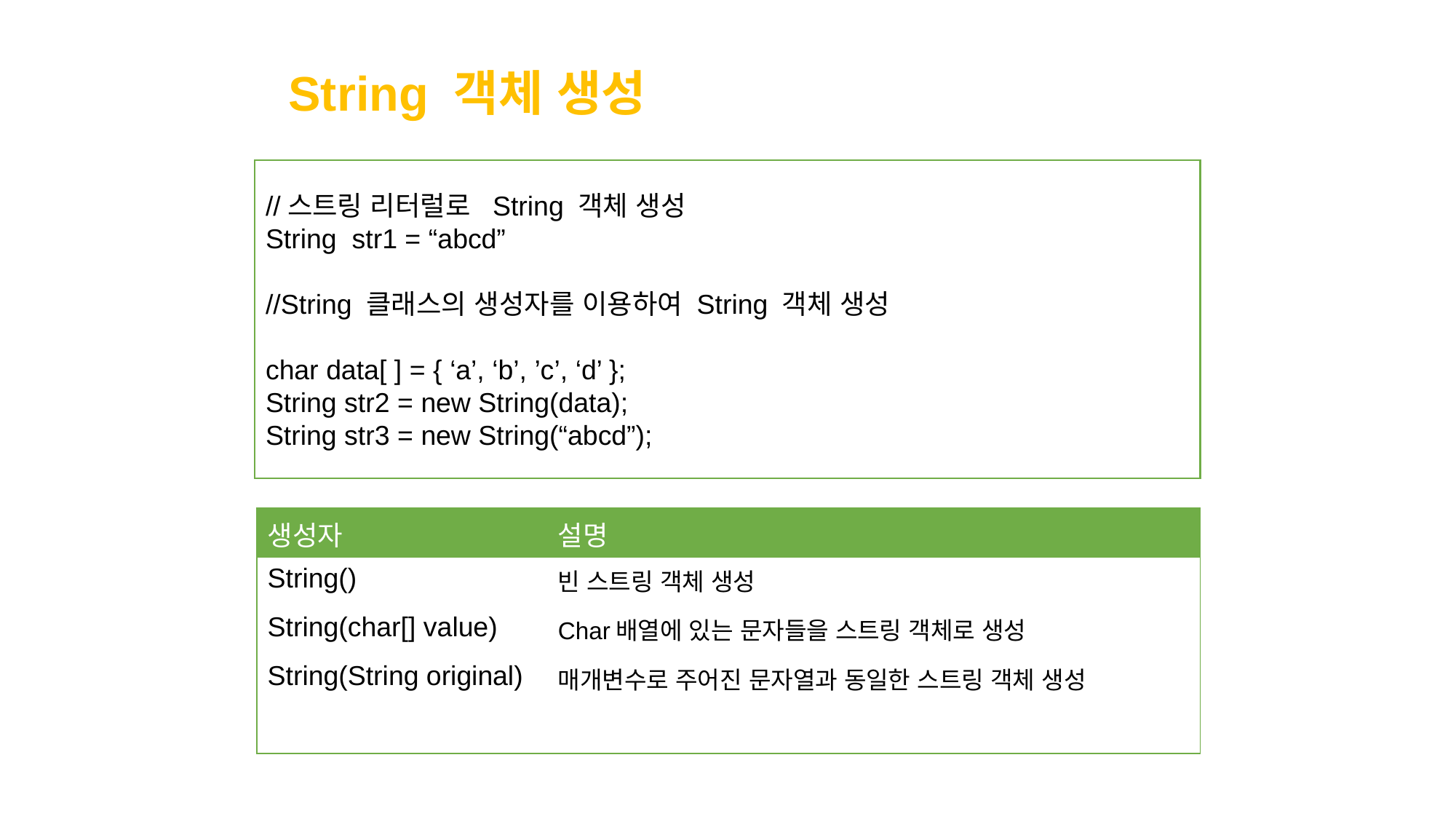

String 객체 생성
//스트링 리터럴로  String 객체 생성
String  str1 = “abcd”

//String 클래스의 생성자를 이용하여 String 객체 생성

char data[ ] = { ‘a’, ‘b’, ’c’, ‘d’ };
String str2 = new String(data);
String str3 = new String(“abcd”);
| 생성자 | 설명 |
| --- | --- |
| String() | 빈 스트링 객체 생성 |
| String(char[] value) | Char배열에 있는 문자들을 스트링 객체로 생성 |
| String(String original) | 매개변수로 주어진 문자열과 동일한 스트링 객체 생성 |
|  |  |